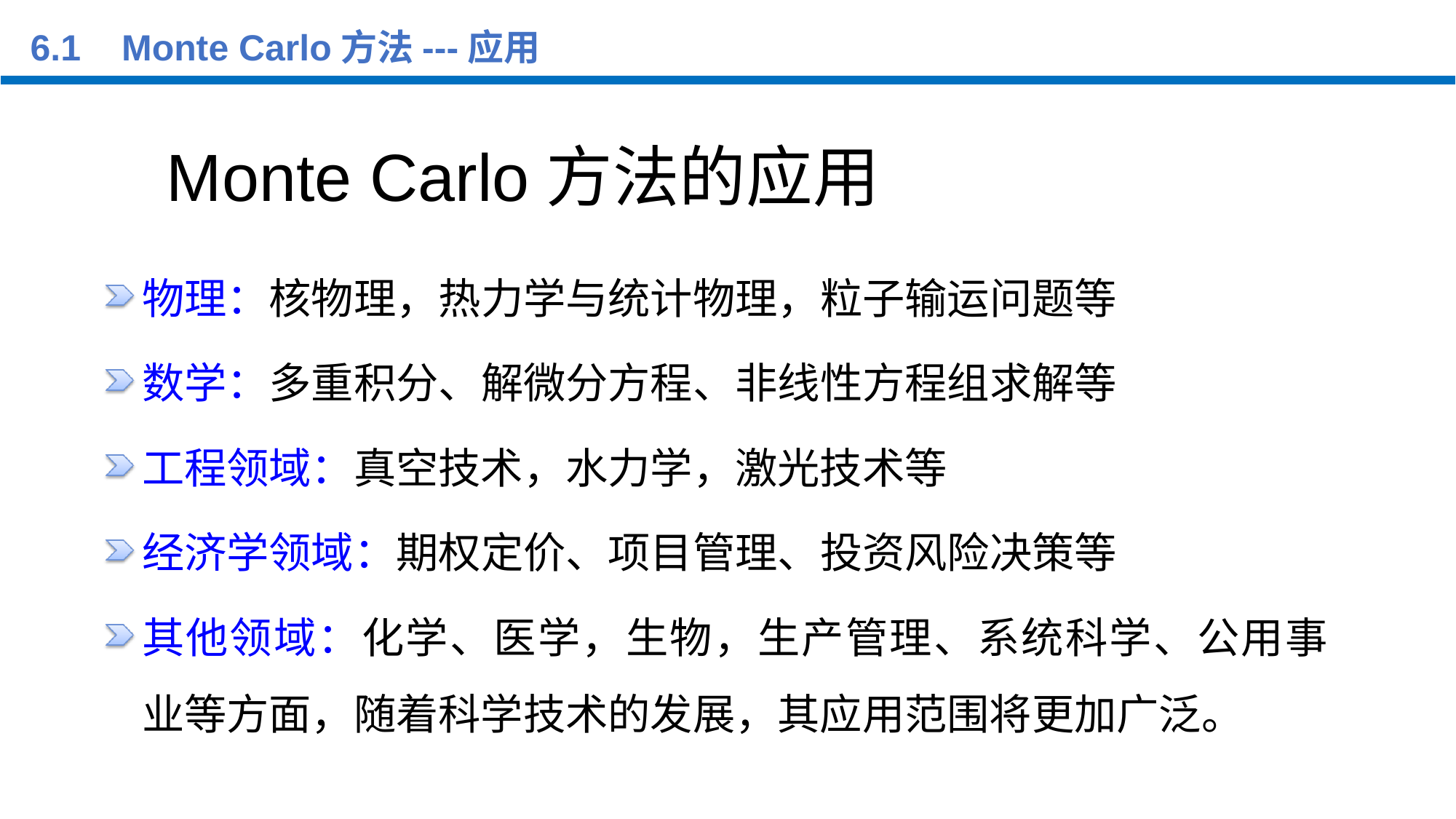

6.1    Monte Carlo方法---应用

# Monte Carlo方法的应用
物理：核物理，热力学与统计物理，粒子输运问题等
数学：多重积分、解微分方程、非线性方程组求解等
工程领域：真空技术，水力学，激光技术等
经济学领域：期权定价、项目管理、投资风险决策等
其他领域：化学、医学，生物，生产管理、系统科学、公用事业等方面，随着科学技术的发展，其应用范围将更加广泛。